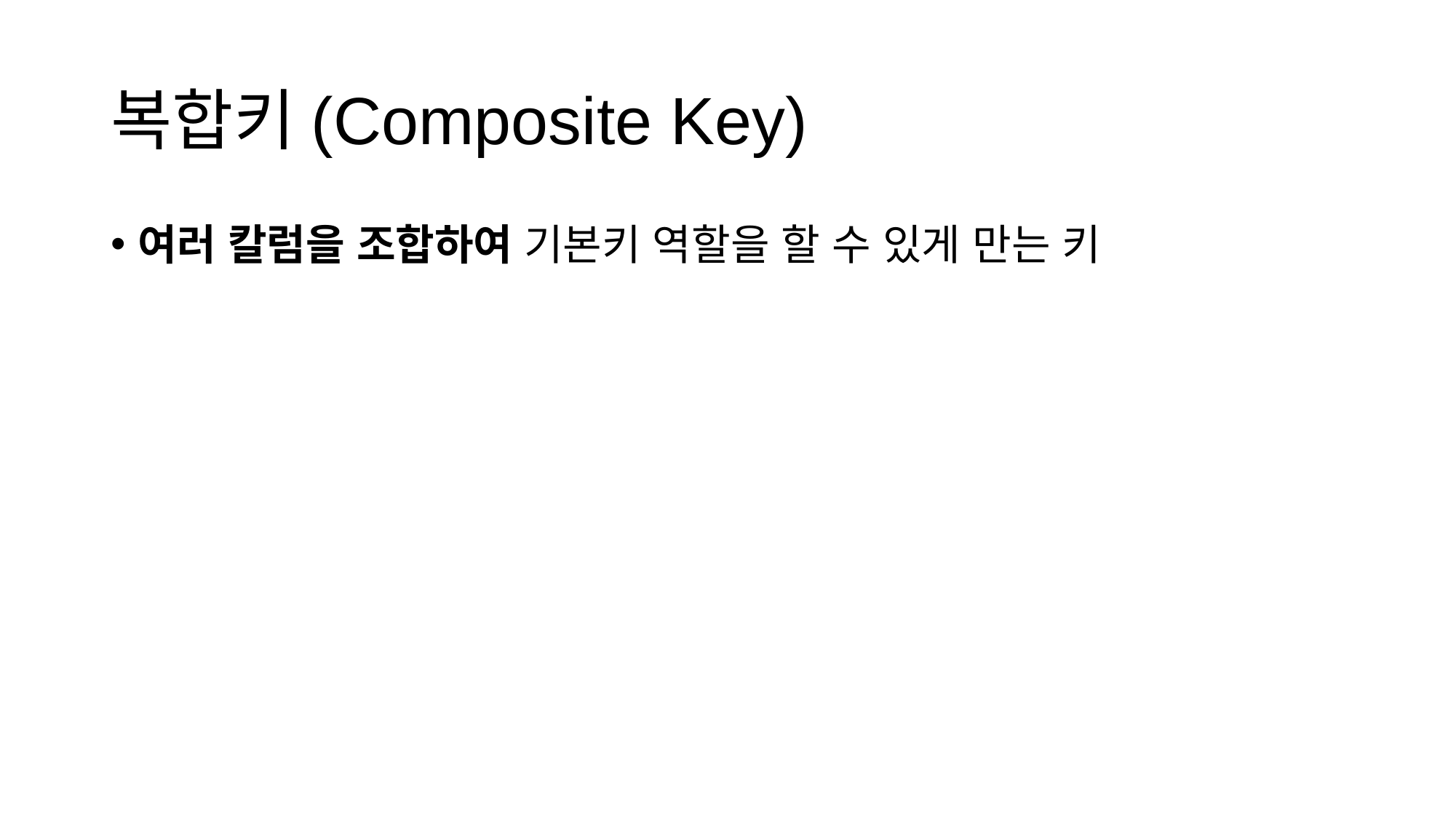

# 복합키(Composite Key)
여러 칼럼을 조합하여 기본키 역할을 할 수 있게 만는 키